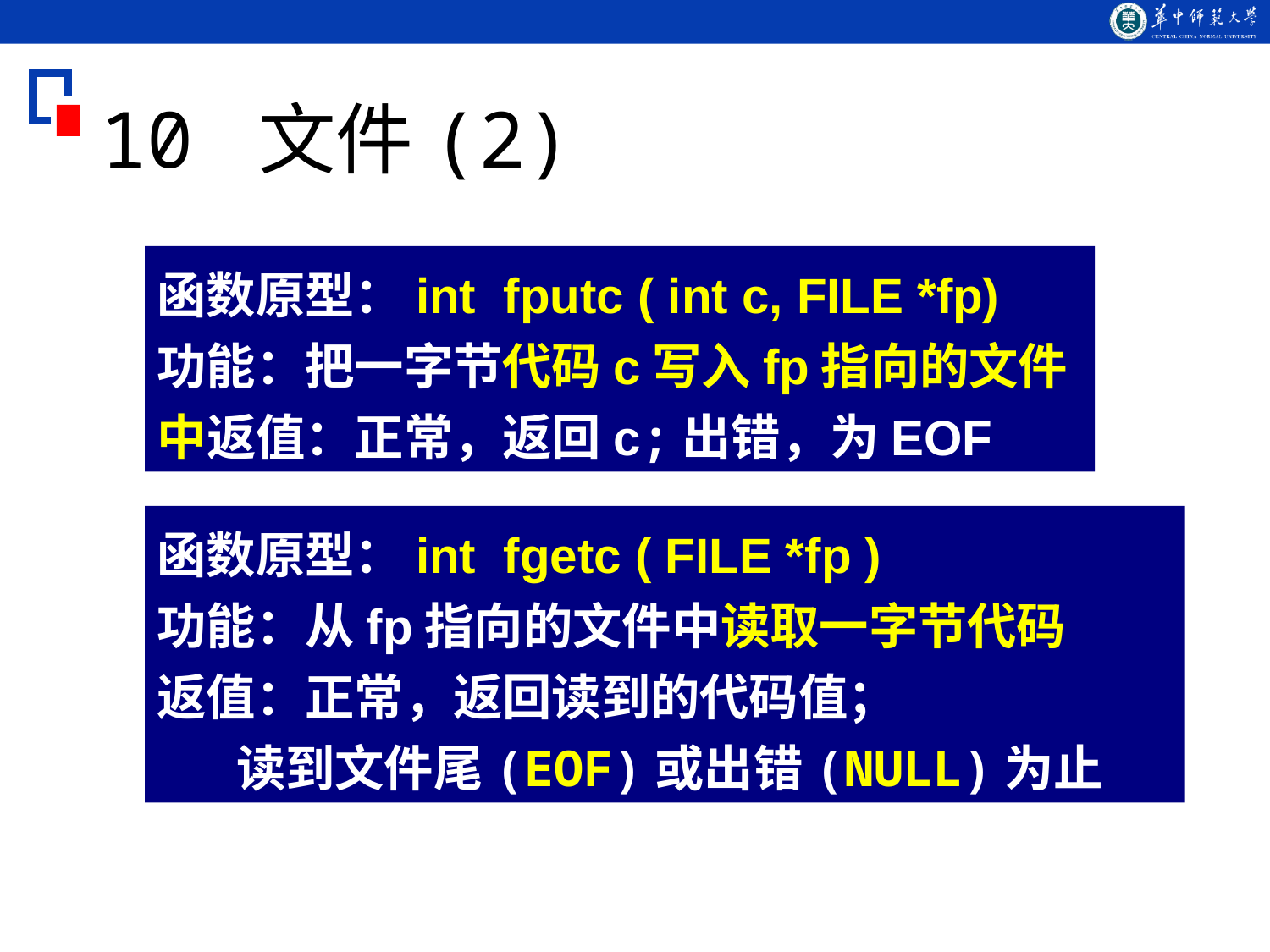

# 10 文件(2)
函数原型：int  fputc ( int c, FILE *fp)
功能：把一字节代码c写入fp指向的文件中返值：正常，返回c;出错，为EOF
函数原型：int  fgetc ( FILE *fp )
功能：从fp指向的文件中读取一字节代码
返值：正常，返回读到的代码值；
      读到文件尾(EOF)或出错(NULL)为止